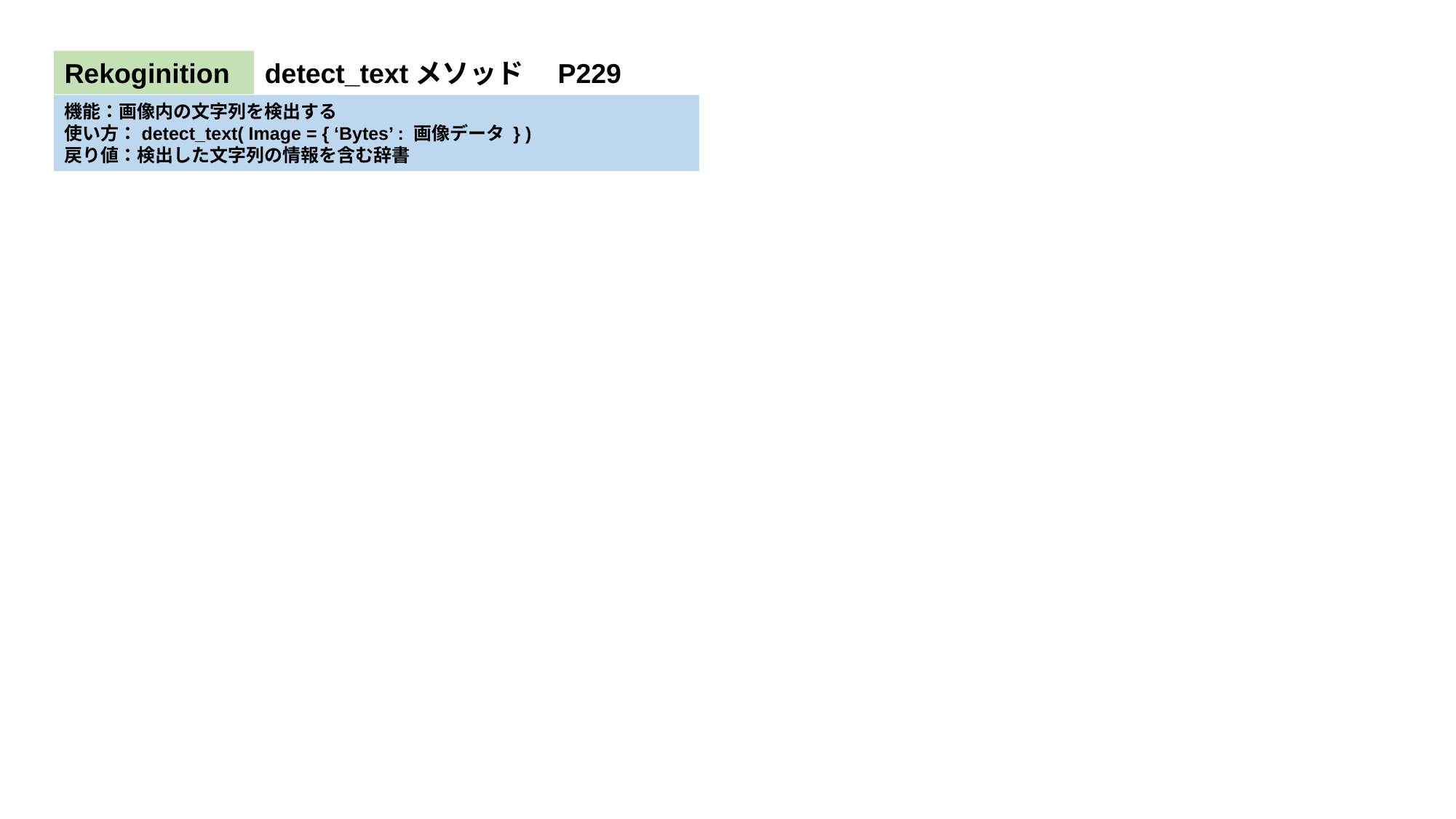

Rekoginition
detect_textメソッド　P229
機能：画像内の文字列を検出する
使い方：detect_text( Image = { ‘Bytes’ : 画像データ } )
戻り値：検出した文字列の情報を含む辞書